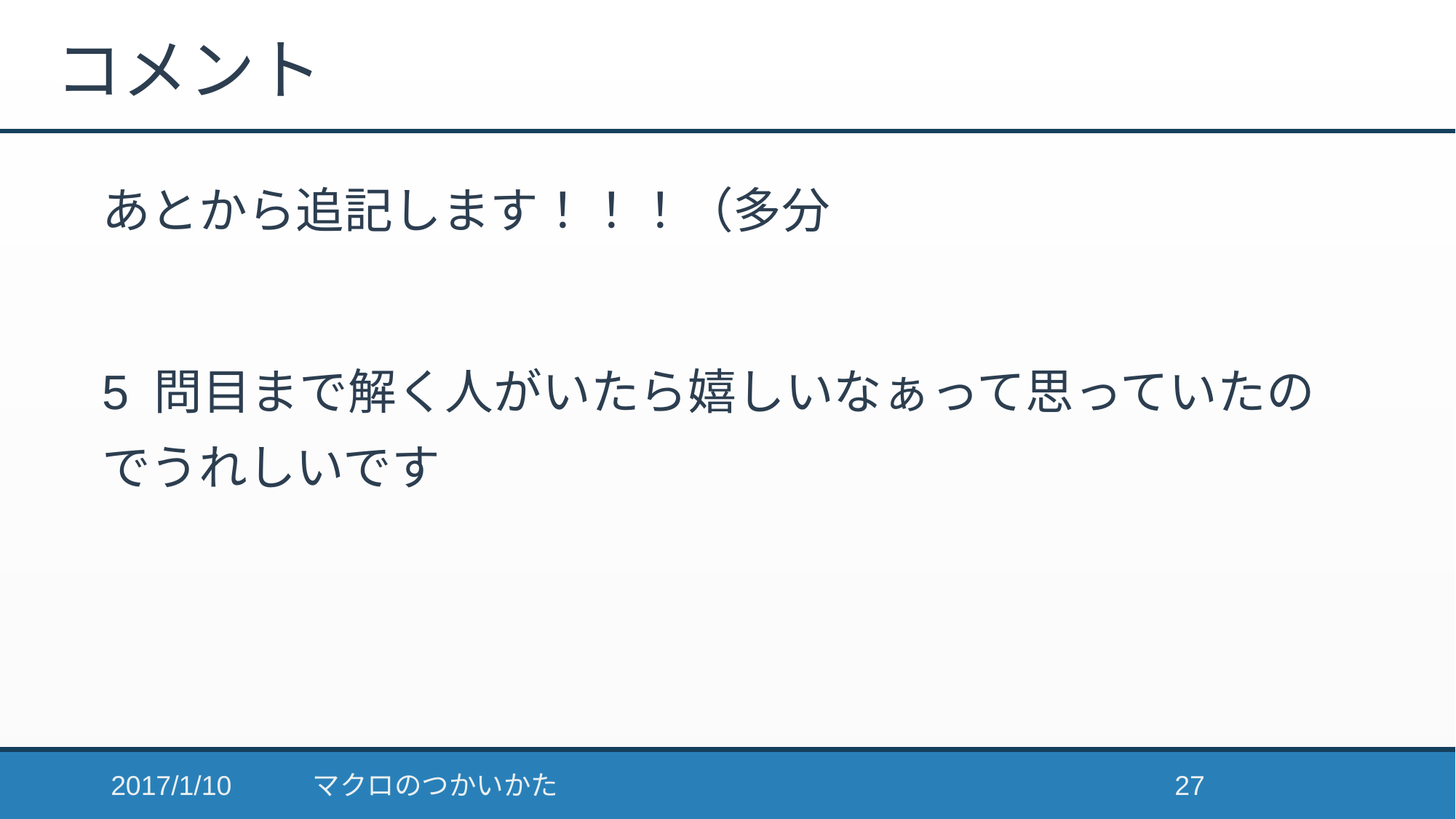

# コメント
あとから追記します！！！（多分

5 問目まで解く人がいたら嬉しいなぁって思っていたのでうれしいです

2017/1/10
マクロのつかいかた
27